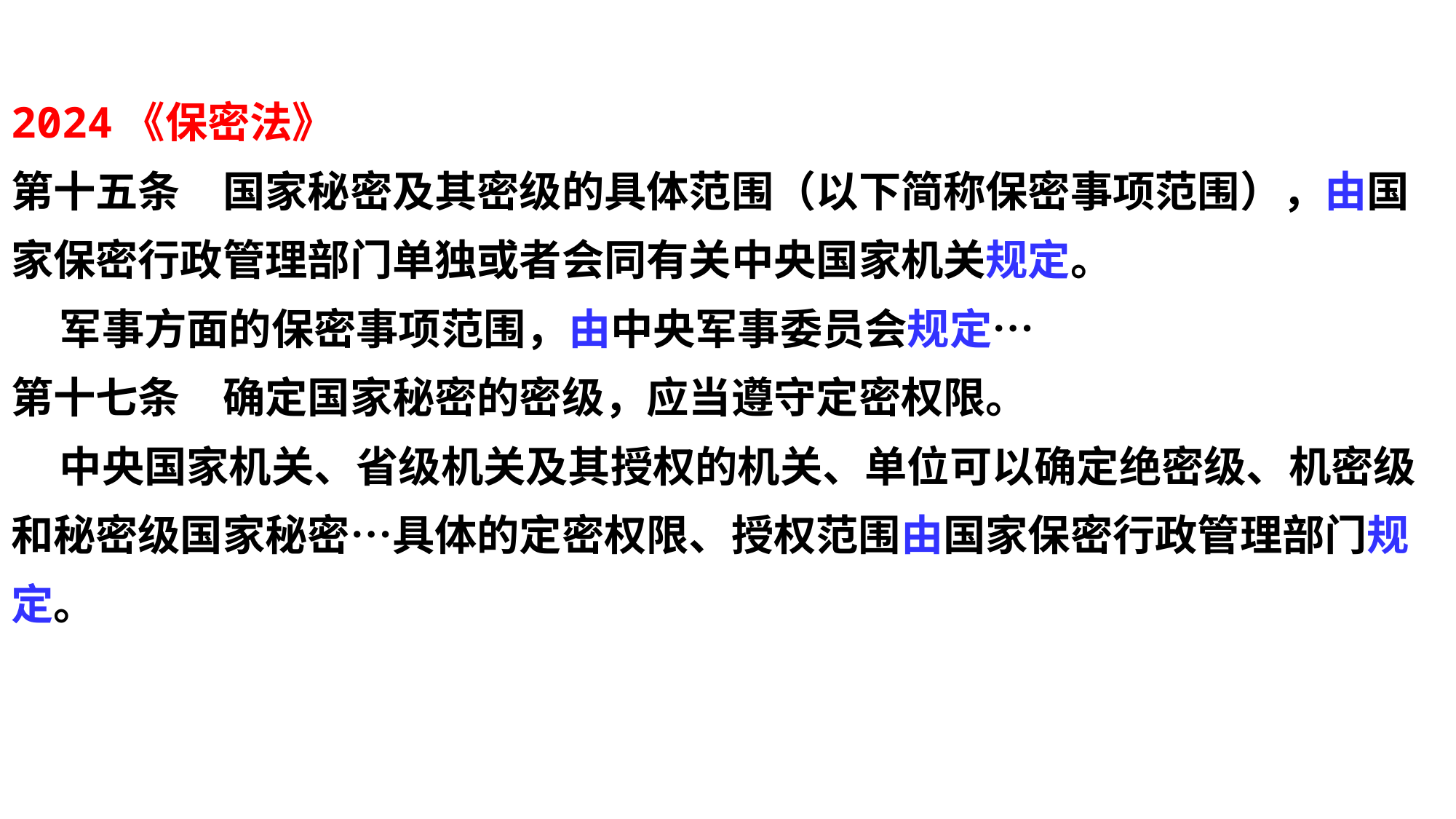

2024《保密法》
第十五条　国家秘密及其密级的具体范围（以下简称保密事项范围），由国家保密行政管理部门单独或者会同有关中央国家机关规定。
    军事方面的保密事项范围，由中央军事委员会规定…
第十七条　确定国家秘密的密级，应当遵守定密权限。
    中央国家机关、省级机关及其授权的机关、单位可以确定绝密级、机密级和秘密级国家秘密…具体的定密权限、授权范围由国家保密行政管理部门规定。